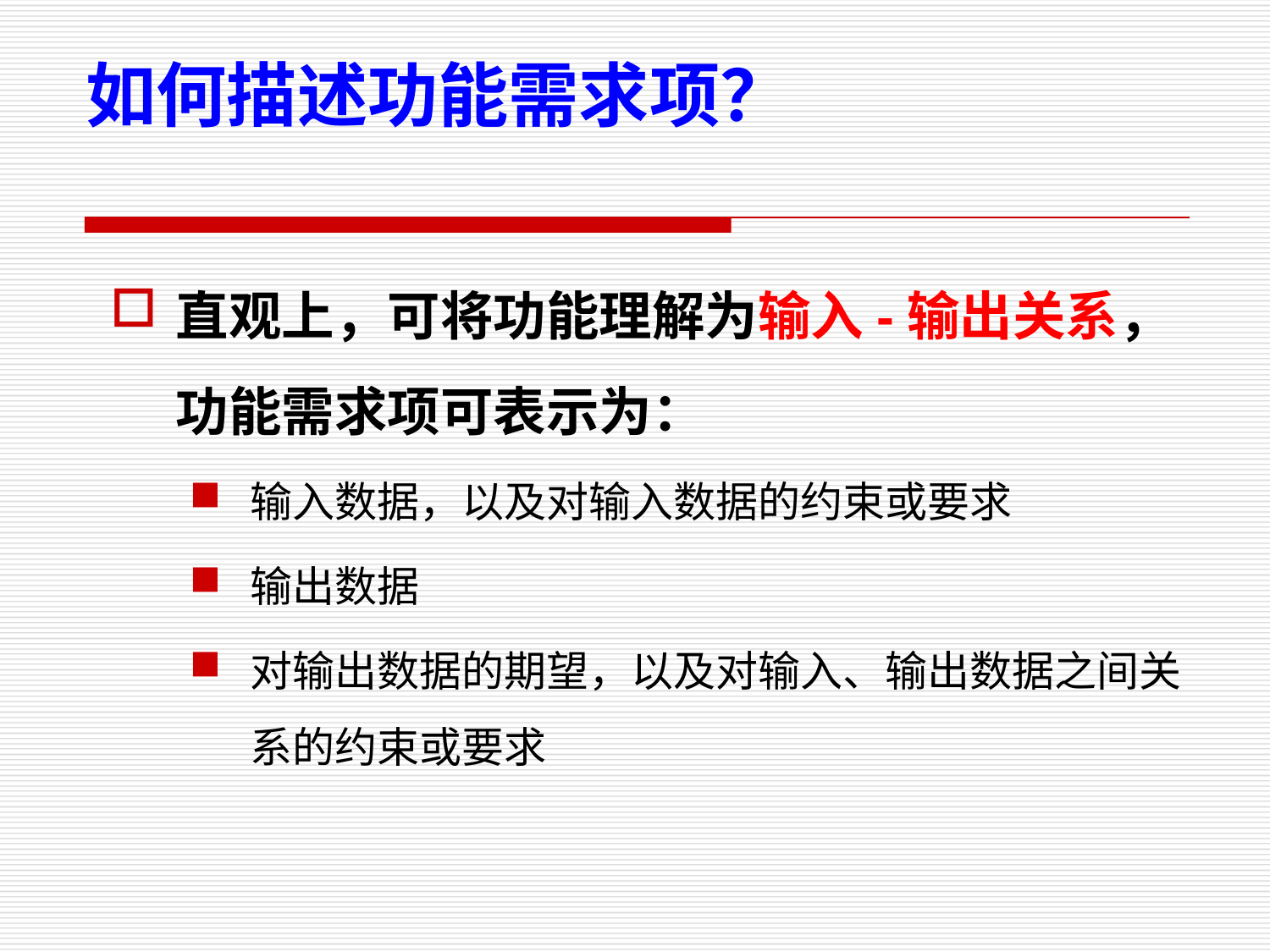

如何描述功能需求项？
直观上，可将功能理解为输入-输出关系，功能需求项可表示为：
输入数据，以及对输入数据的约束或要求
输出数据
对输出数据的期望，以及对输入、输出数据之间关系的约束或要求